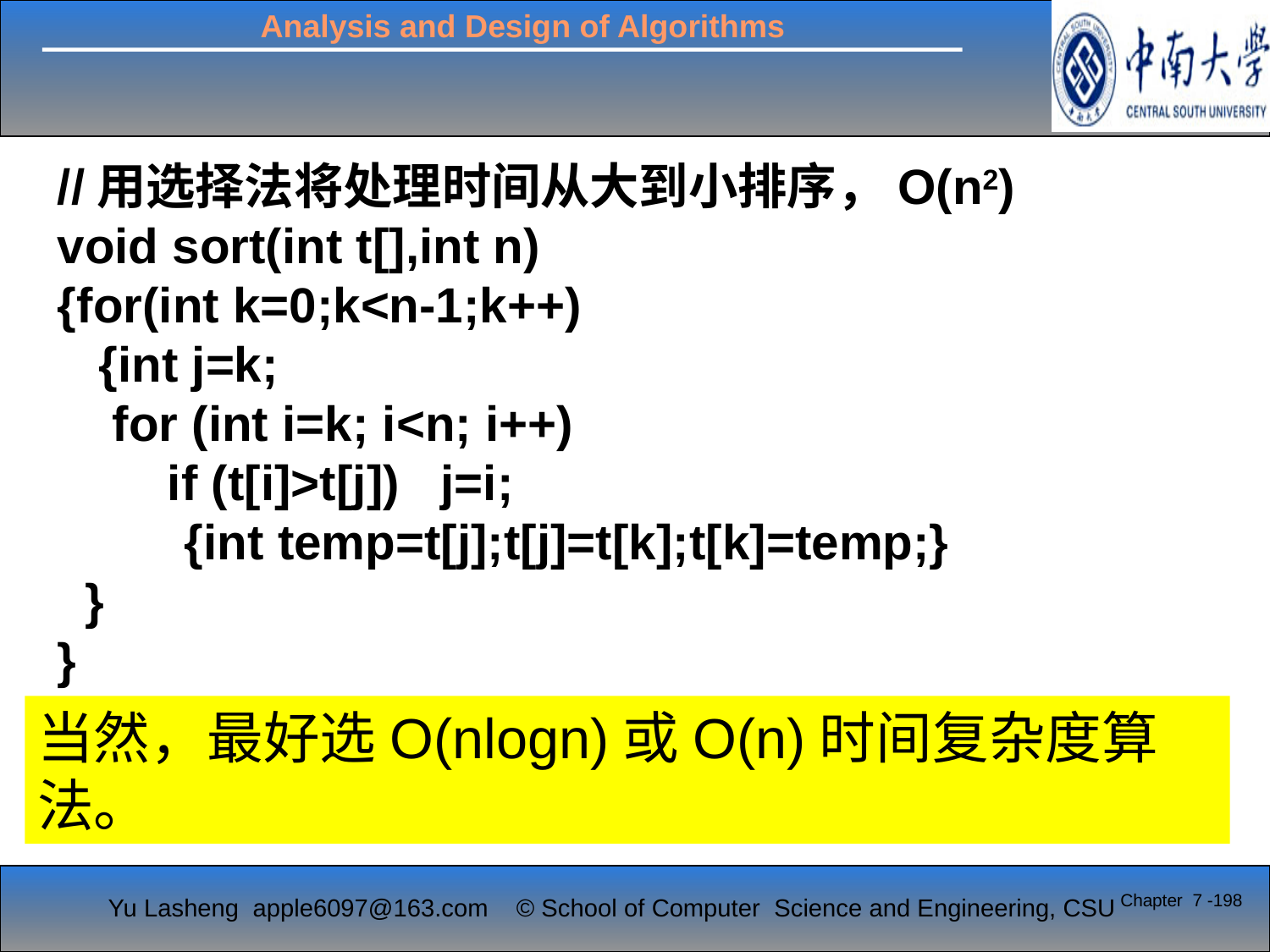

//用选择法将处理时间从大到小排序，O(n2)
void sort(int t[],int n)
{for(int k=0;k<n-1;k++)
   {int j=k;
    for (int i=k; i<n; i++)
        if (t[i]>t[j])   j=i;
	{int temp=t[j];t[j]=t[k];t[k]=temp;}
  }
}
当然，最好选O(nlogn)或O(n)时间复杂度算法。
Chapter  7 -198